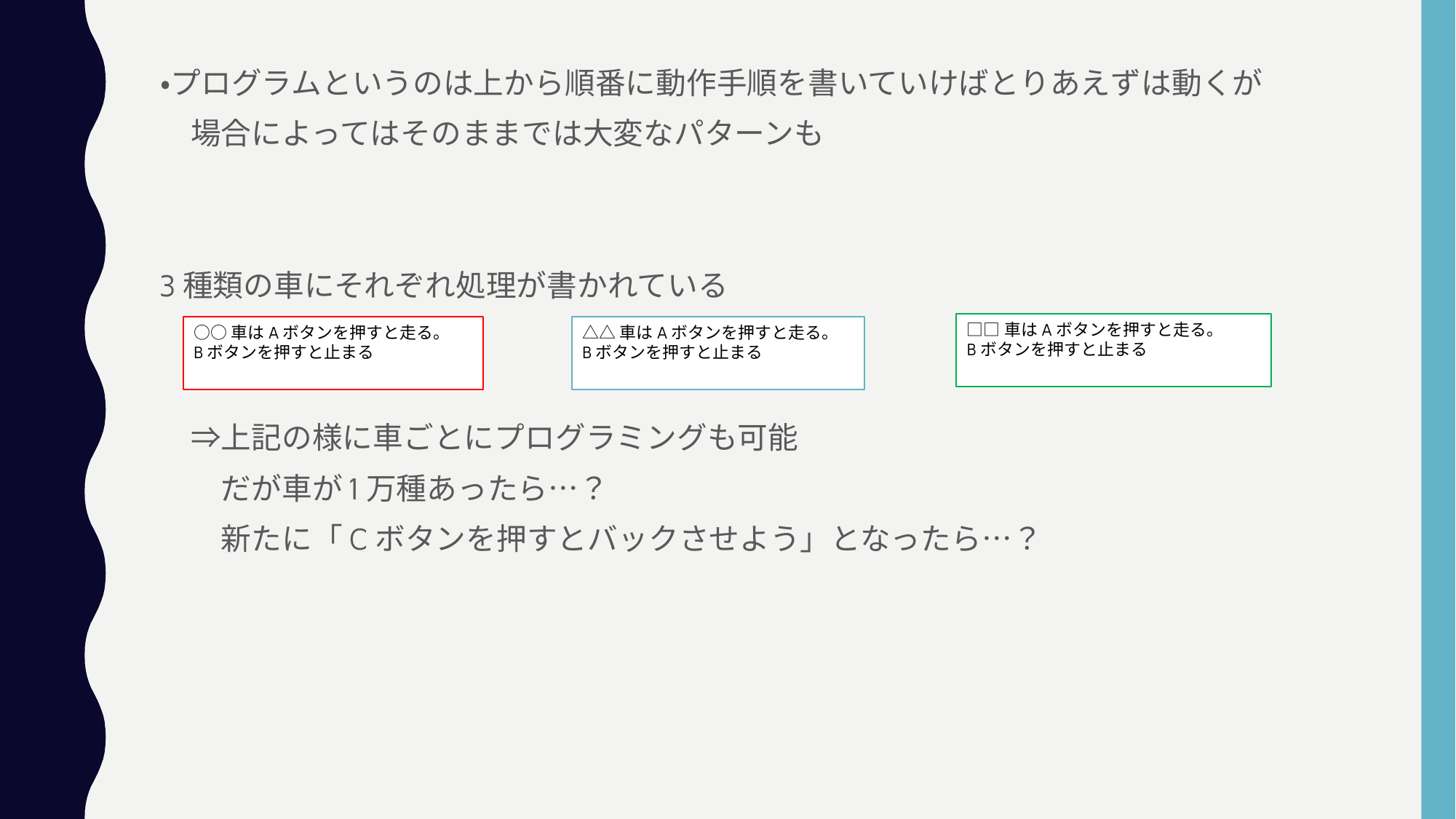

・プログラムというのは上から順番に動作手順を書いていけばとりあえずは動くが
　場合によってはそのままでは大変なパターンも

3種類の車にそれぞれ処理が書かれている

　⇒上記の様に車ごとにプログラミングも可能
　　だが車が1万種あったら…？
　　新たに「Cボタンを押すとバックさせよう」となったら…？

□□車はAボタンを押すと走る。
Bボタンを押すと止まる
○○車はAボタンを押すと走る。
Bボタンを押すと止まる
△△車はAボタンを押すと走る。
Bボタンを押すと止まる